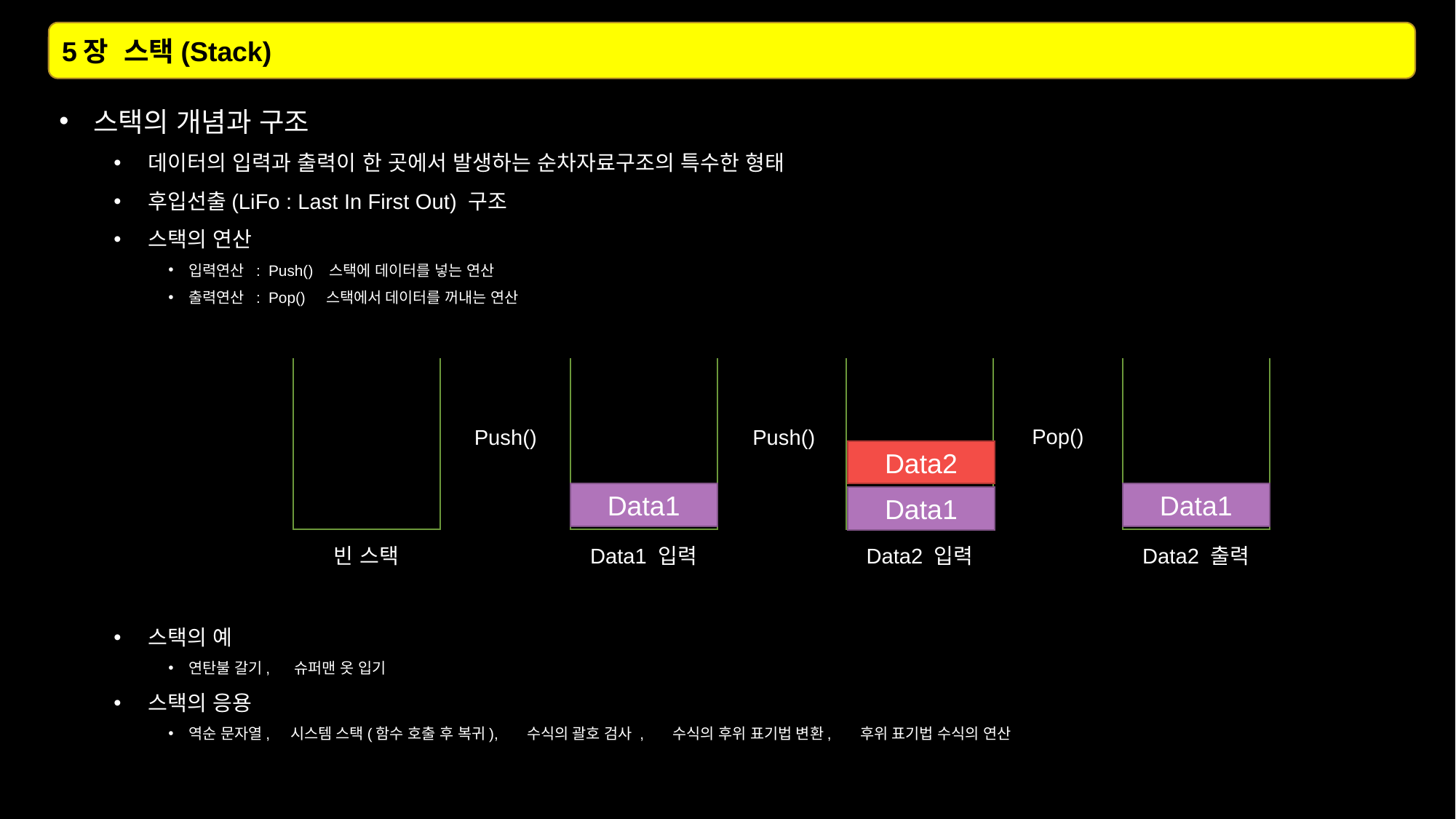

5장  스택(Stack)
스택의 개념과 구조
데이터의 입력과 출력이 한 곳에서 발생하는 순차자료구조의 특수한 형태
후입선출(LiFo : Last In First Out) 구조
스택의 연산
입력연산  :  Push()   스택에 데이터를 넣는 연산
출력연산  :  Pop()    스택에서 데이터를 꺼내는 연산

스택의 예
연탄불 갈기,     슈퍼맨 옷 입기
스택의 응용
역순 문자열,    시스템 스택(함수 호출 후 복귀),      수식의 괄호 검사 ,      수식의 후위 표기법 변환,      후위 표기법 수식의 연산

Pop()
Push()
Push()
Data2
Data1
Data1
Data1
빈 스택
Data1 입력
Data2 입력
Data2 출력